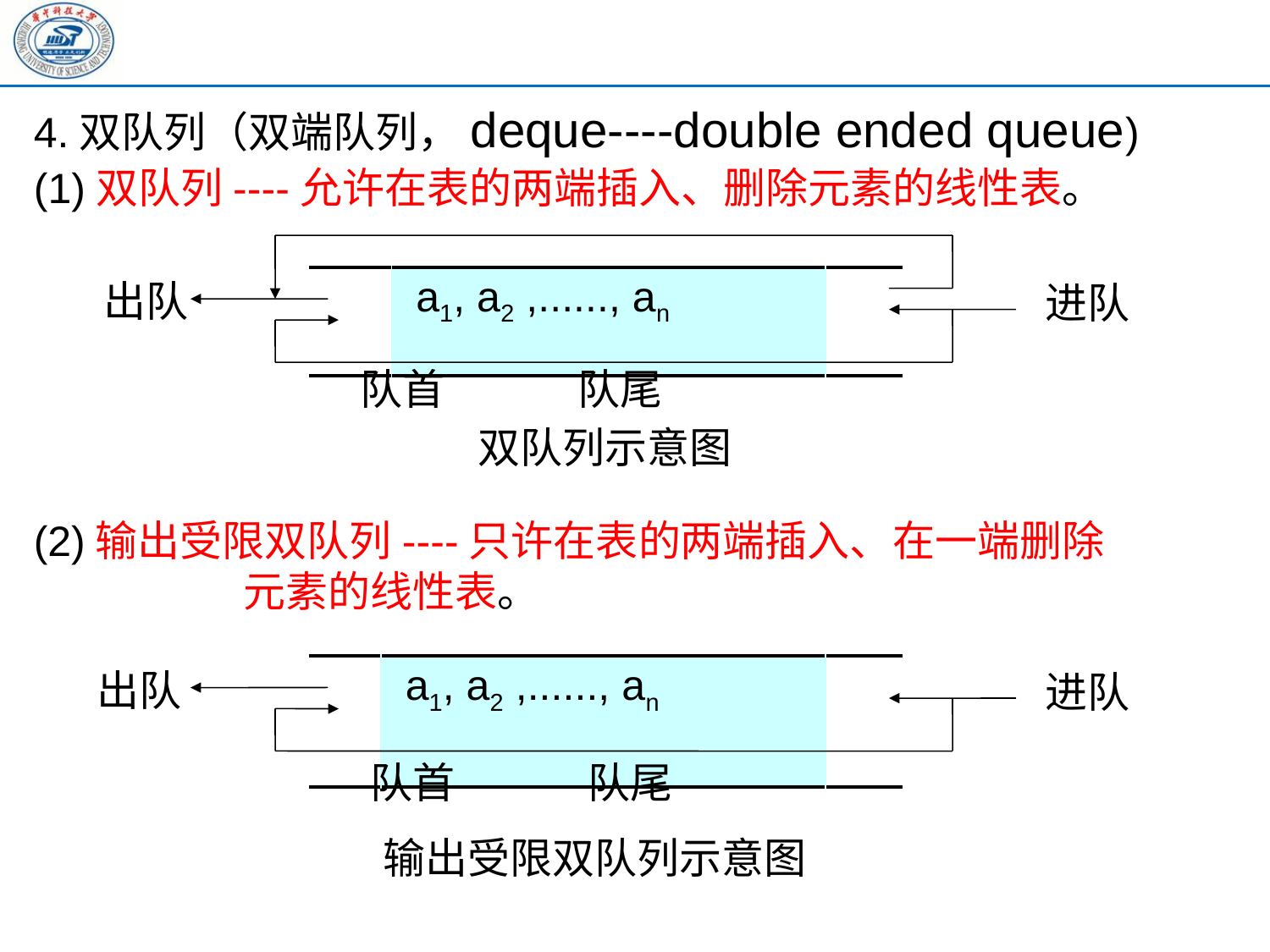

4.双队列（双端队列，deque----double ended queue)
(1)双队列----允许在表的两端插入、删除元素的线性表。

|  | a1, a2 ,......, an |  |
| --- | --- | --- |

出队
进队

 队首              队尾
双队列示意图
(2)输出受限双队列----只许在表的两端插入、在一端删除
                     元素的线性表。

|  | a1, a2 ,......, an |  |
| --- | --- | --- |

出队
进队

 队首              队尾
输出受限双队列示意图